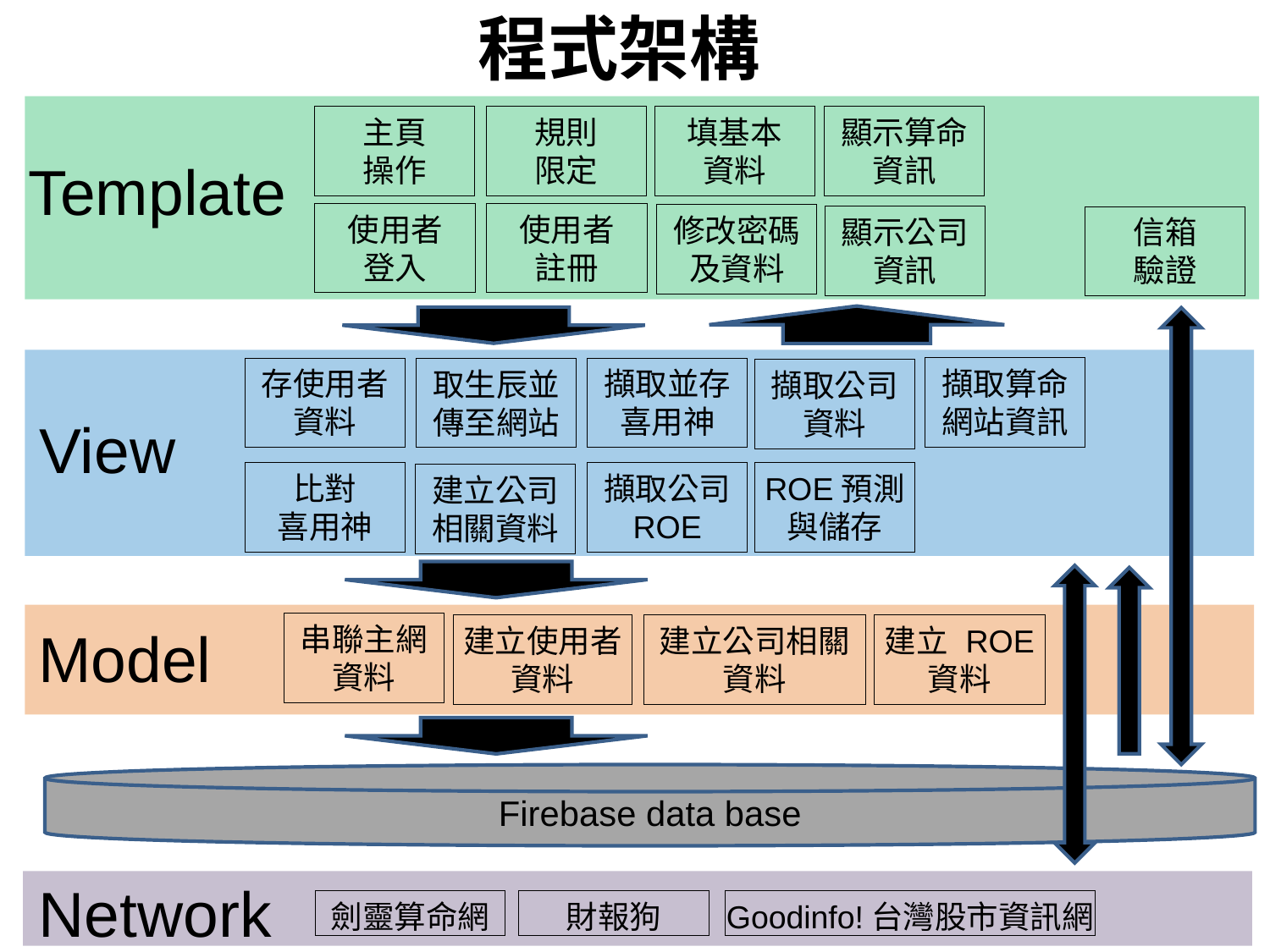

程式架構

規則
限定
顯示算命
資訊
主頁
操作
填基本
資料
Template

使用者
註冊
使用者
登入
修改密碼
及資料
顯示公司
資訊
信箱
驗證

擷取算命
網站資訊
擷取並存
喜用神
存使用者
資料
取生辰並
傳至網站
擷取公司
資料
View

ROE預測
與儲存
比對
喜用神
擷取公司
ROE
建立公司
相關資料

Model
串聯主網
資料

建立公司相關
資料

建立使用者
資料

建立 ROE
資料

Firebase data base
Network

Goodinfo!台灣股市資訊網
劍靈算命網
財報狗